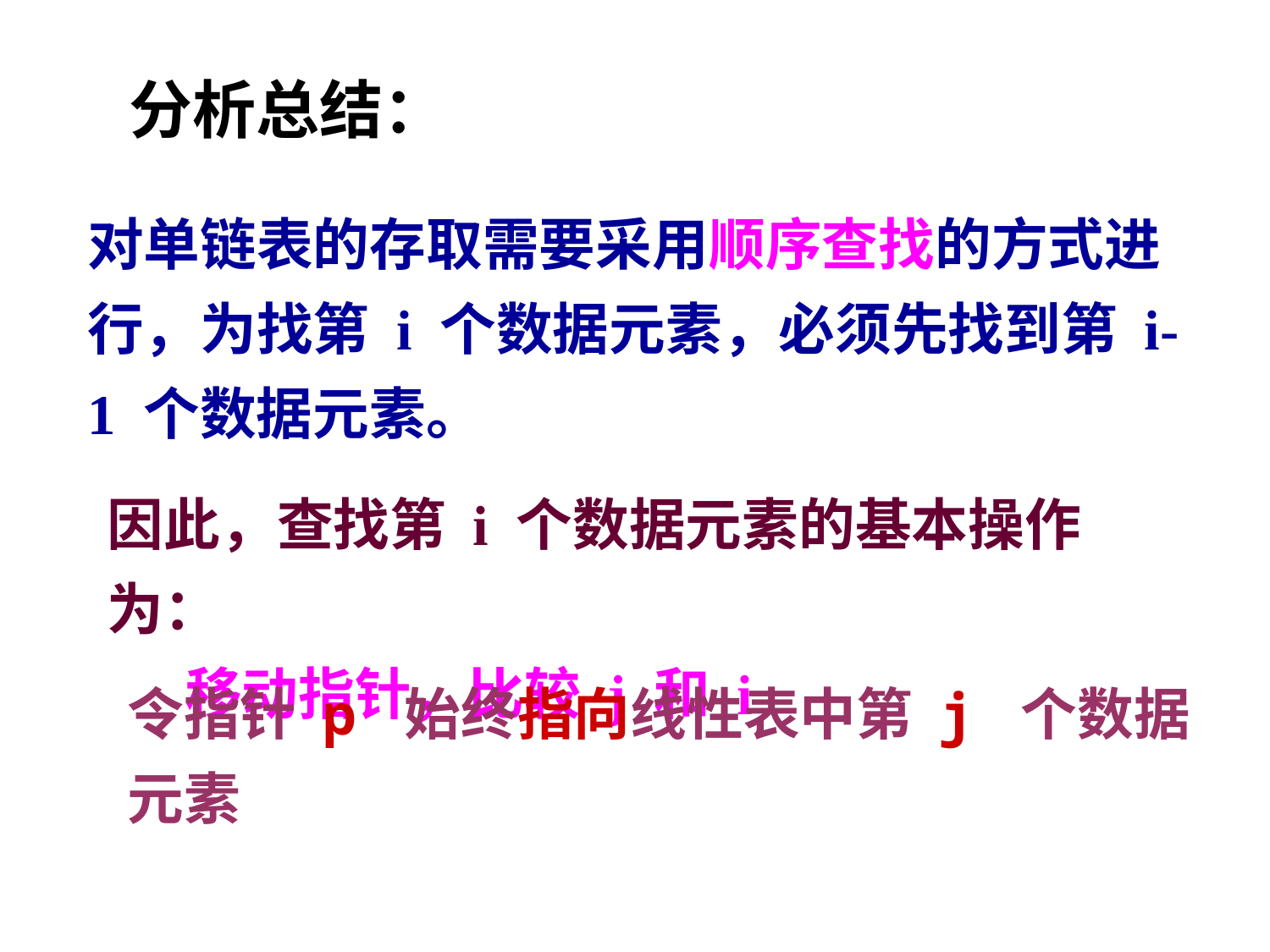

分析总结：
对单链表的存取需要采用顺序查找的方式进行，为找第 i 个数据元素，必须先找到第 i-1 个数据元素。
因此，查找第 i 个数据元素的基本操作为：
     移动指针，比较 j 和 i
令指针 p 始终指向线性表中第 j 个数据元素